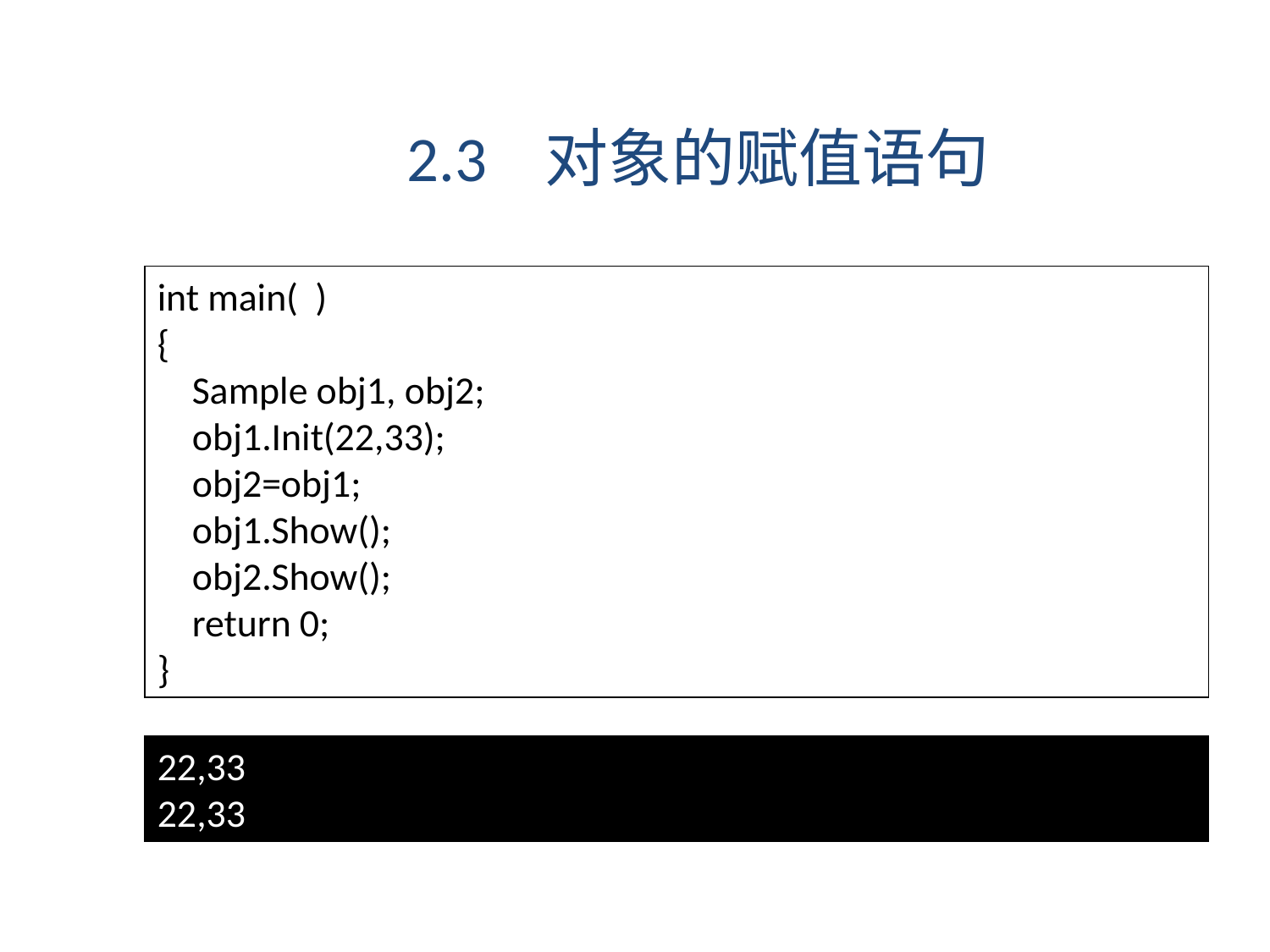

2.3   对象的赋值语句
int main(  )
{
    Sample obj1, obj2;
    obj1.Init(22,33);
    obj2=obj1;
    obj1.Show();
    obj2.Show();
    return 0;
}
22,33
22,33